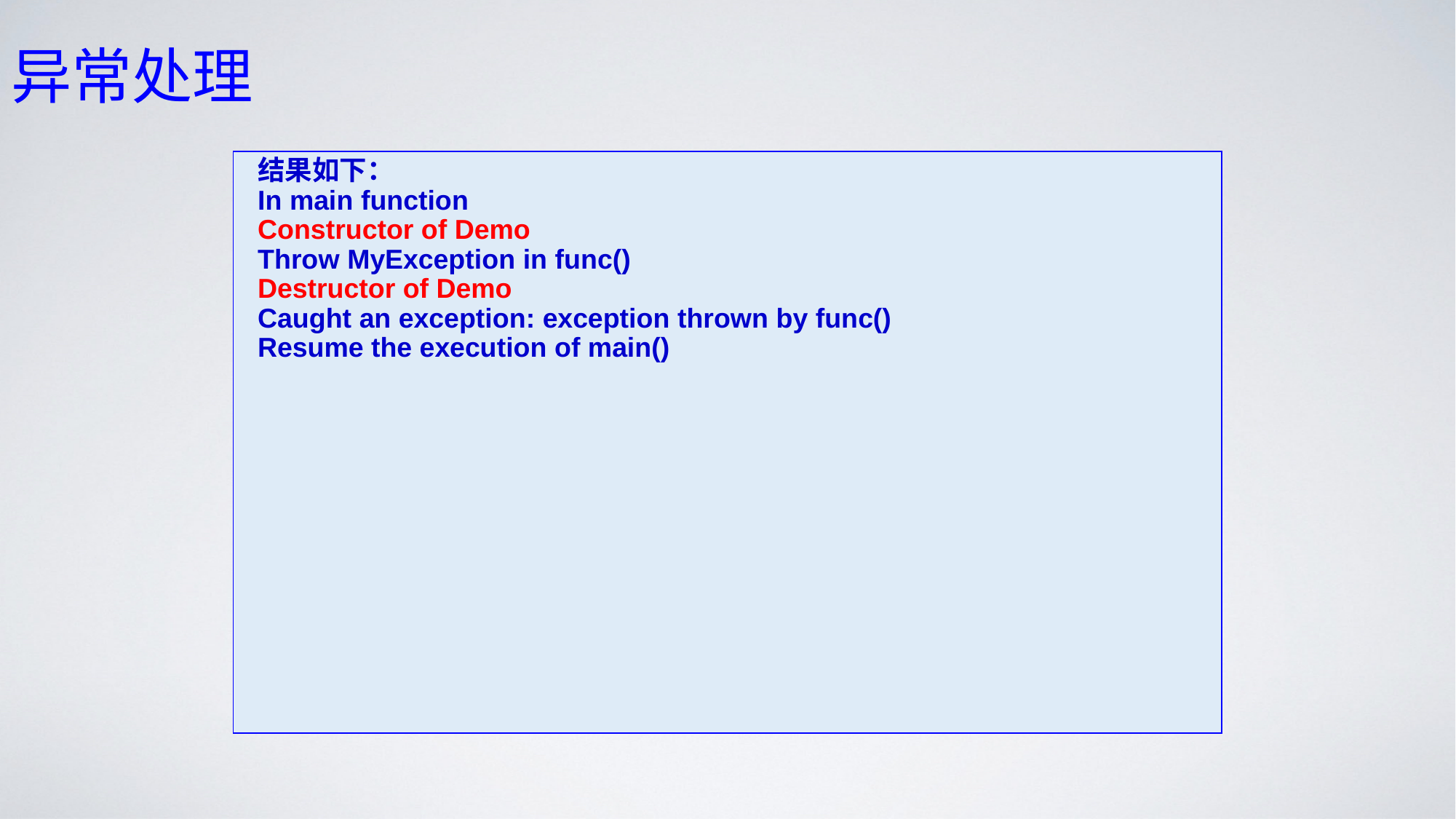

# 异常处理
结果如下：
In main function
Constructor of Demo
Throw MyException in func()
Destructor of Demo
Caught an exception: exception thrown by func()
Resume the execution of main()